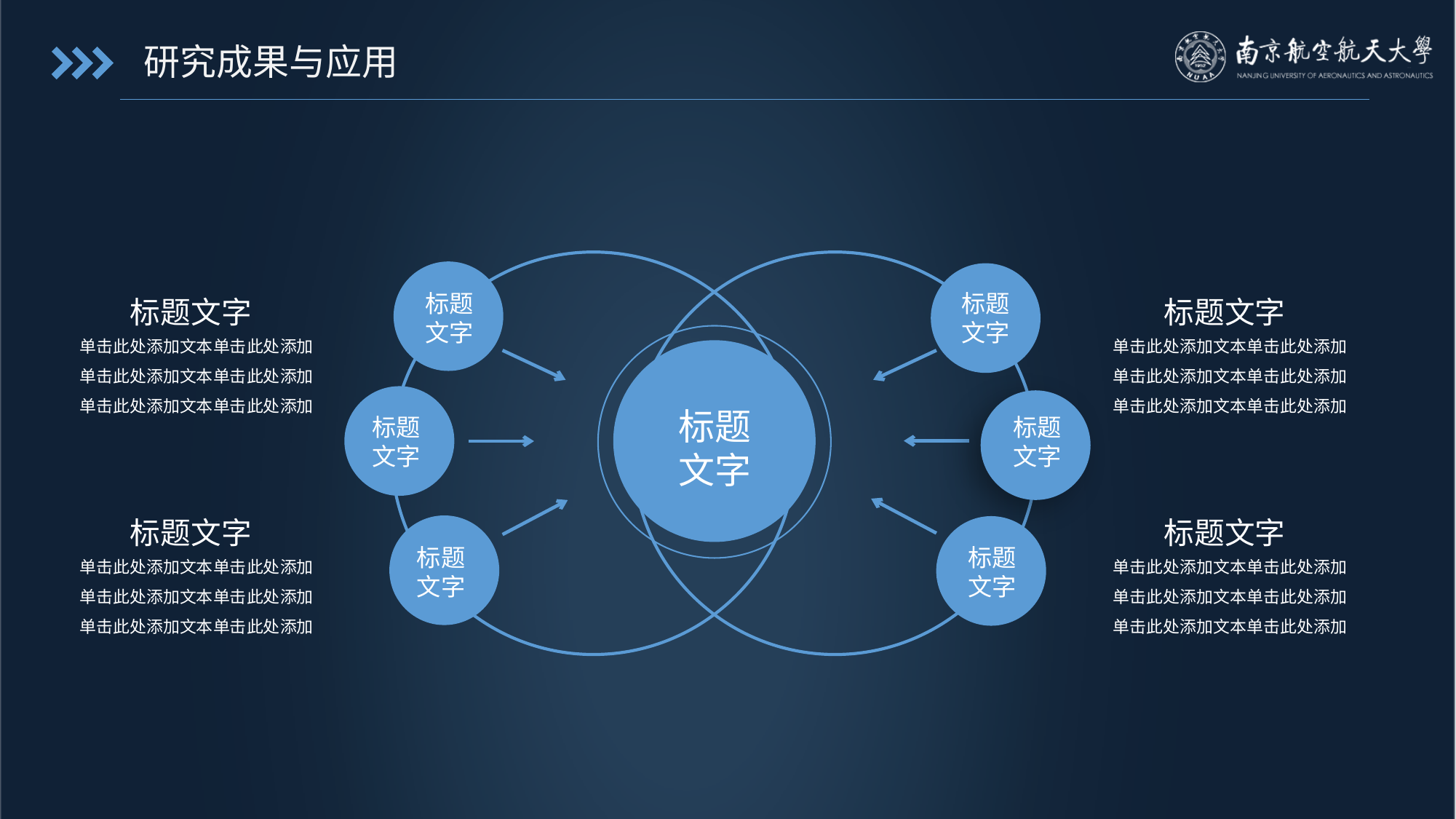

研究成果与应用

标题文字
单击此处添加文本单击此处添加
单击此处添加文本单击此处添加
单击此处添加文本单击此处添加
标题文字
单击此处添加文本单击此处添加
单击此处添加文本单击此处添加
单击此处添加文本单击此处添加
标题
文字
标题
文字

标题
文字
标题
文字
标题
文字
标题文字
单击此处添加文本单击此处添加
单击此处添加文本单击此处添加
单击此处添加文本单击此处添加
标题文字
单击此处添加文本单击此处添加
单击此处添加文本单击此处添加
单击此处添加文本单击此处添加

标题
文字
标题
文字